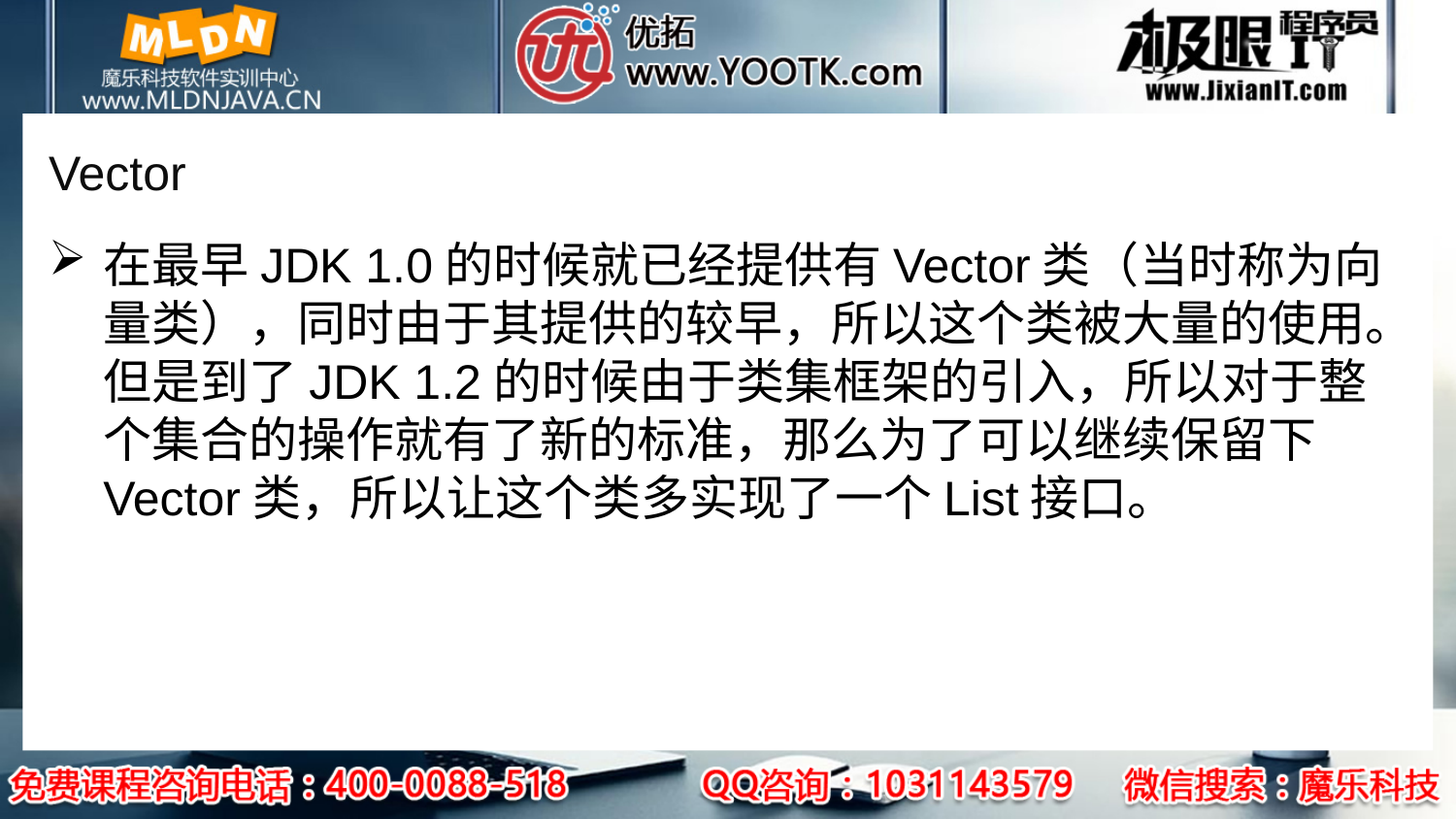

# Vector
在最早JDK 1.0的时候就已经提供有Vector类（当时称为向量类），同时由于其提供的较早，所以这个类被大量的使用。但是到了JDK 1.2的时候由于类集框架的引入，所以对于整个集合的操作就有了新的标准，那么为了可以继续保留下Vector类，所以让这个类多实现了一个List接口。